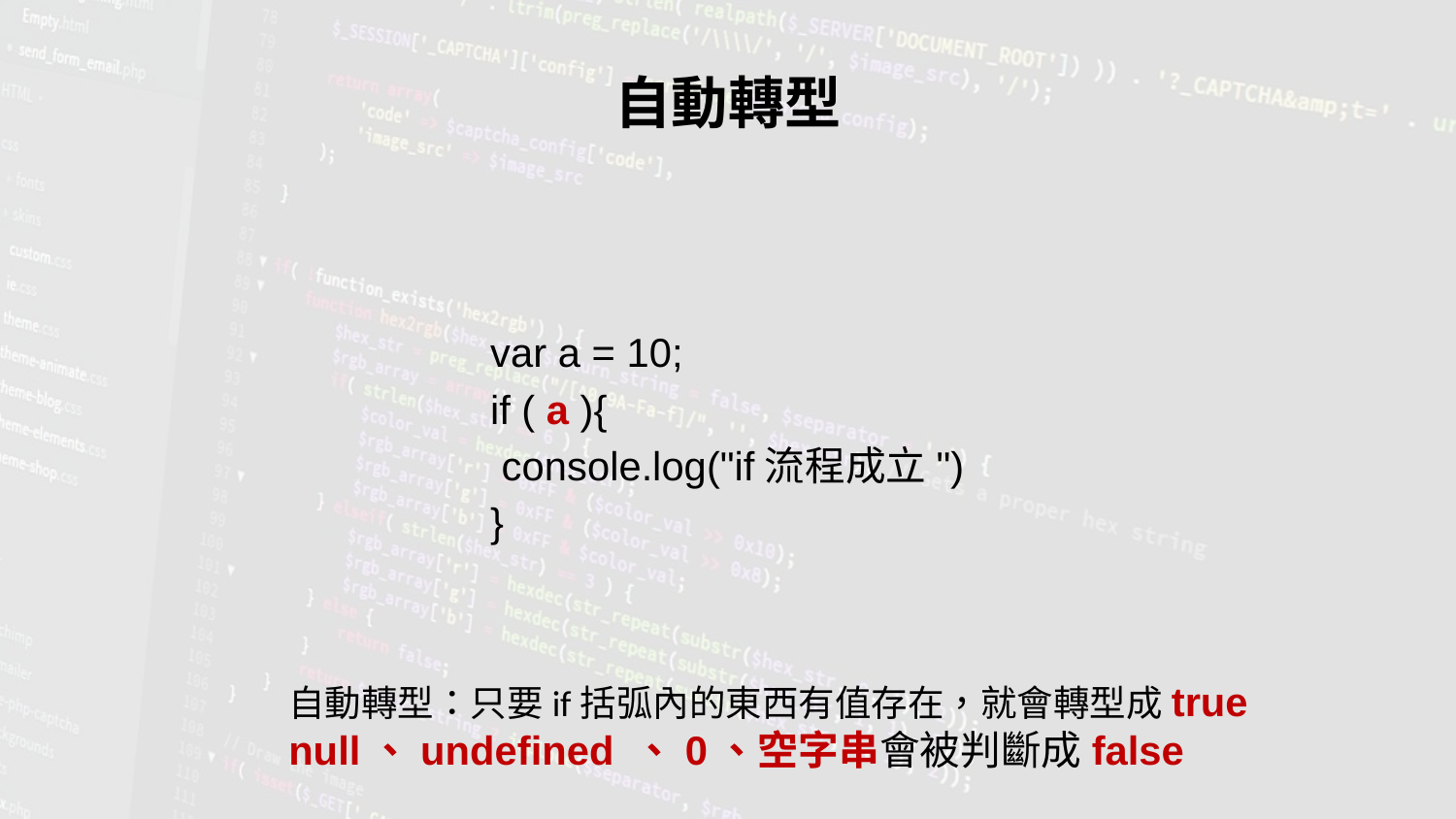

# 自動轉型
var a = 10;
if ( a ){
 console.log("if流程成立")
}

自動轉型：只要if括弧內的東西有值存在，就會轉型成true
null、undefined 、0、空字串會被判斷成false